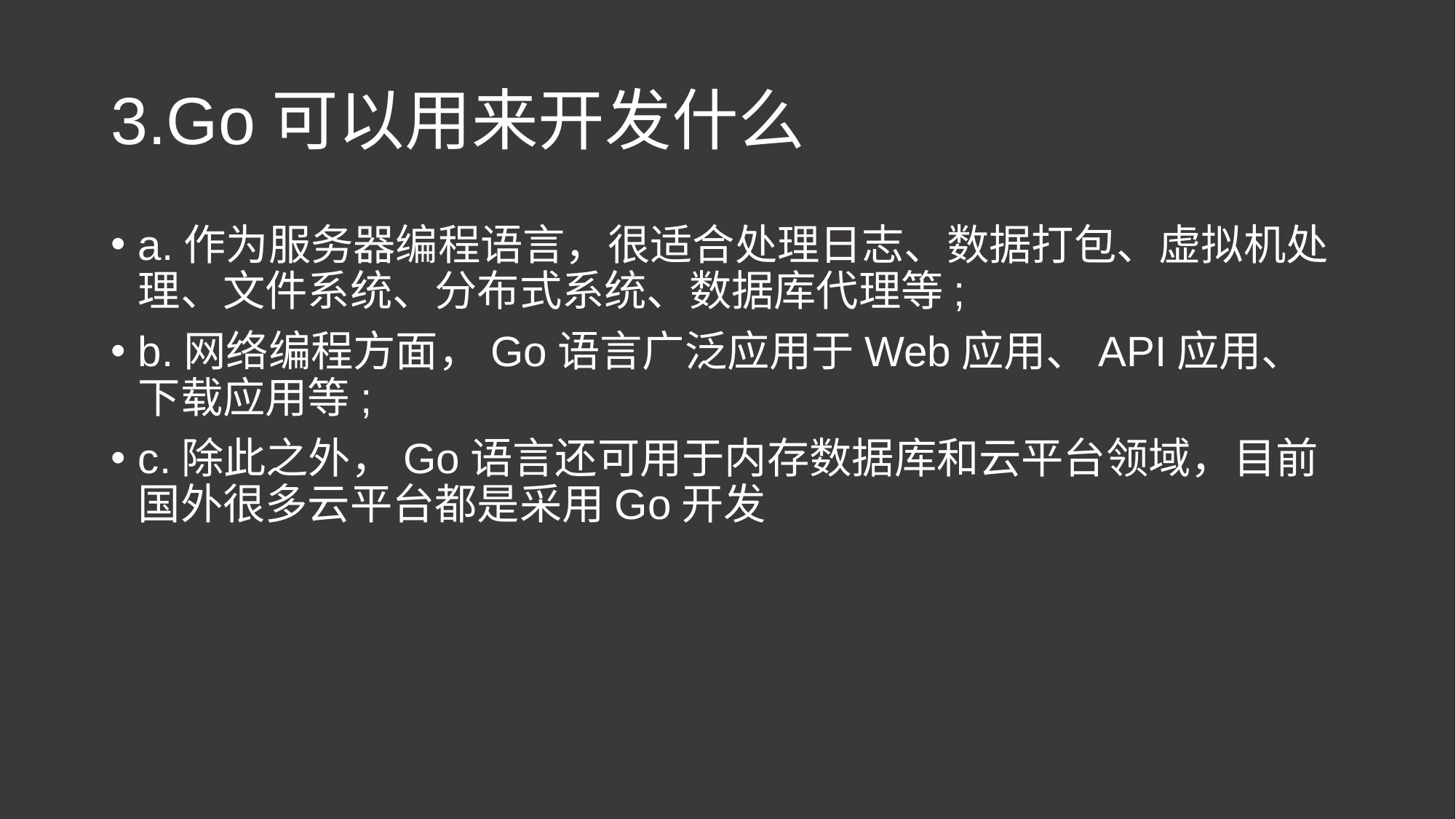

# 3.Go可以用来开发什么
a.作为服务器编程语言，很适合处理日志、数据打包、虚拟机处理、文件系统、分布式系统、数据库代理等;
b.网络编程方面，Go语言广泛应用于Web应用、API应用、下载应用等;
c.除此之外，Go语言还可用于内存数据库和云平台领域，目前国外很多云平台都是采用Go开发